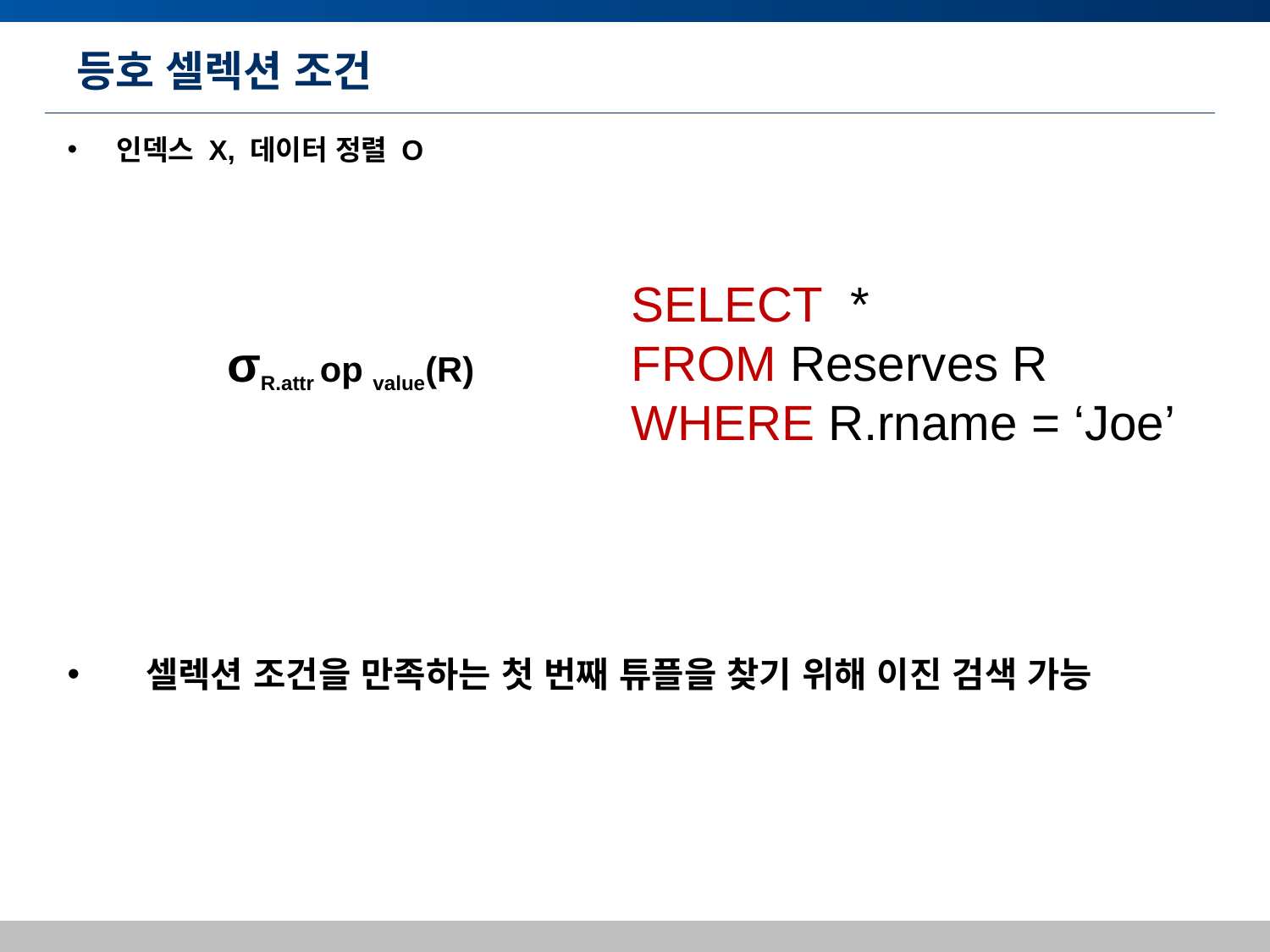

# 등호 셀렉션 조건
  인덱스 X, 데이터 정렬 O
SELECT  *
FROM Reserves R
WHERE R.rname = ‘Joe’
σR.attr op value(R)
    셀렉션 조건을 만족하는 첫 번째 튜플을 찾기 위해 이진 검색 가능